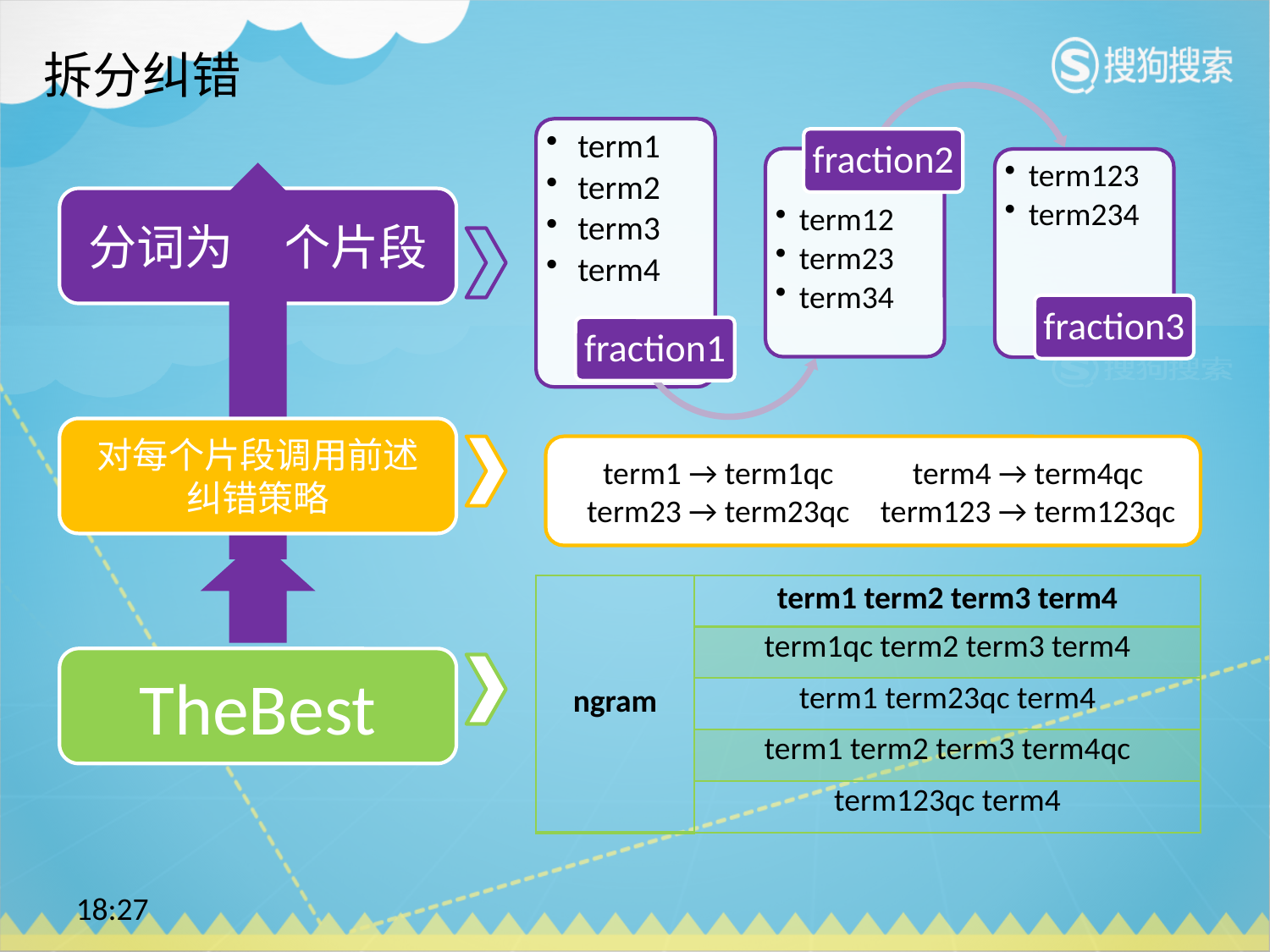

# 拆分纠错
 term1
 term2
 term3
 term4
fraction1
term12
term23
term34
fraction2
term123
term234
fraction3
分词为多个片段
对每个片段调用前述纠错策略
TheBest

term1 → term1qc
term23 → term23qc
term4 → term4qc
term123 → term123qc
| ngram | term1 term2 term3 term4 |
| --- | --- |
|  | term1qc term2 term3 term4 |
|  | term1 term23qc term4 |
|  | term1 term2 term3 term4qc |
|  | term123qc term4 |

18:27